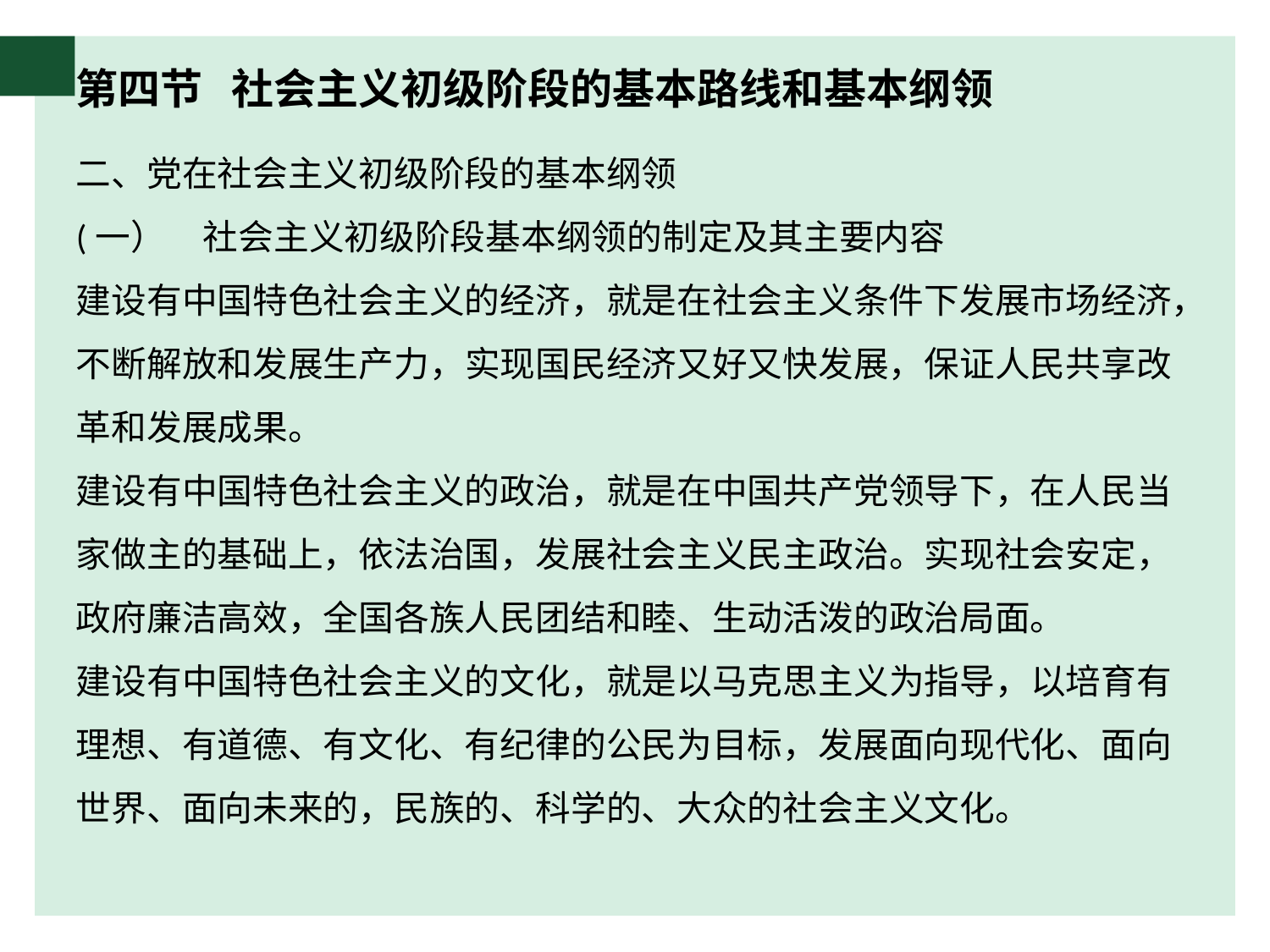

# 第四节   社会主义初级阶段的基本路线和基本纲领
二、党在社会主义初级阶段的基本纲领
(一）	社会主义初级阶段基本纲领的制定及其主要内容
建设有中国特色社会主义的经济，就是在社会主义条件下发展市场经济，不断解放和发展生产力，实现国民经济又好又快发展，保证人民共享改革和发展成果。
建设有中国特色社会主义的政治，就是在中国共产党领导下，在人民当家做主的基础上，依法治国，发展社会主义民主政治。实现社会安定，政府廉洁高效，全国各族人民团结和睦、生动活泼的政治局面。
建设有中国特色社会主义的文化，就是以马克思主义为指导，以培育有理想、有道德、有文化、有纪律的公民为目标，发展面向现代化、面向世界、面向未来的，民族的、科学的、大众的社会主义文化。